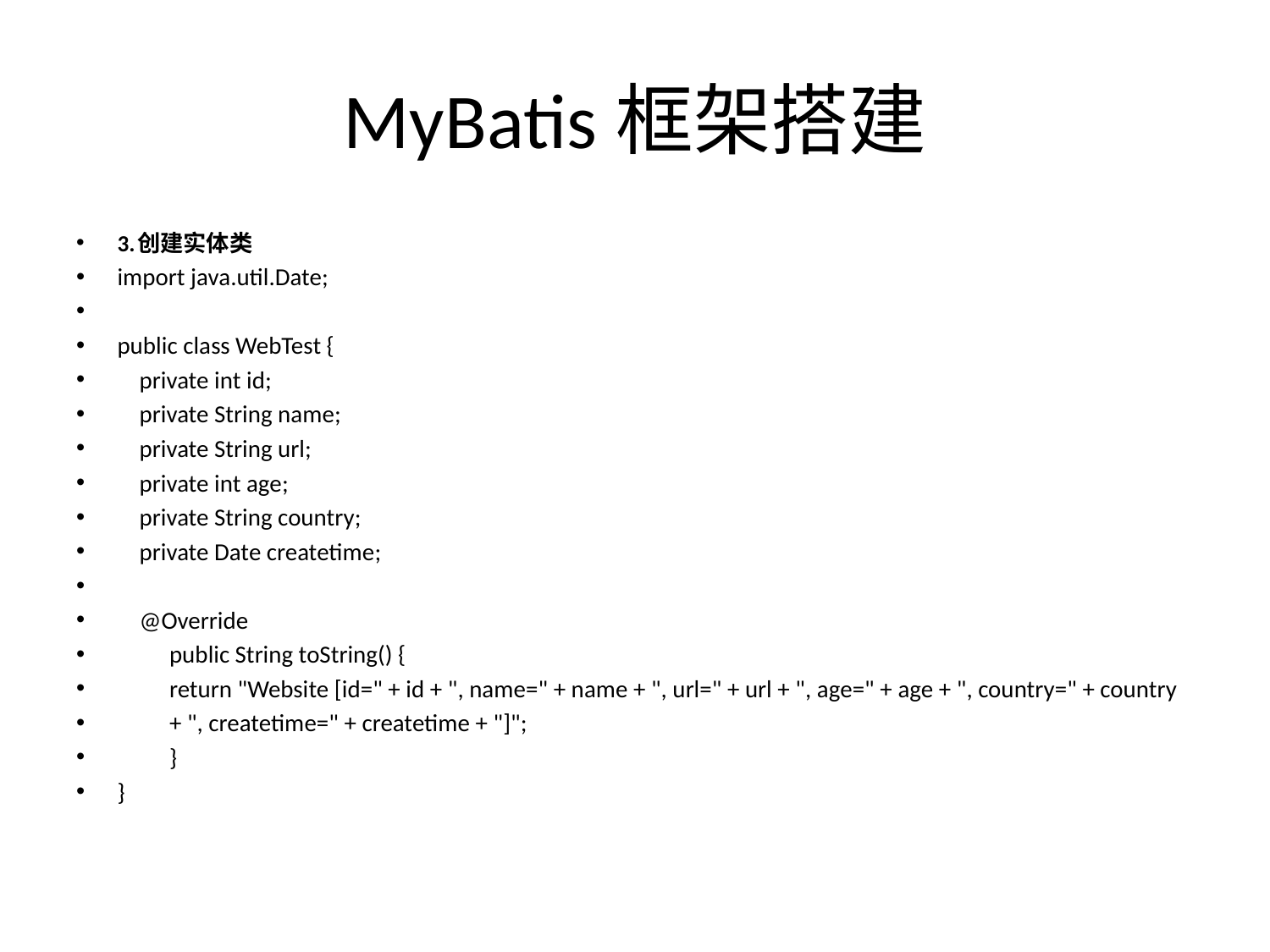

# MyBatis框架搭建
3.创建实体类
import java.util.Date;

public class WebTest {
    private int id;
    private String name;
    private String url;
    private int age;
    private String country;
    private Date createtime;

    @Override
	public String toString() {
		return "Website [id=" + id + ", name=" + name + ", url=" + url + ", age=" + age + ", country=" + country
				+ ", createtime=" + createtime + "]";
	}
}